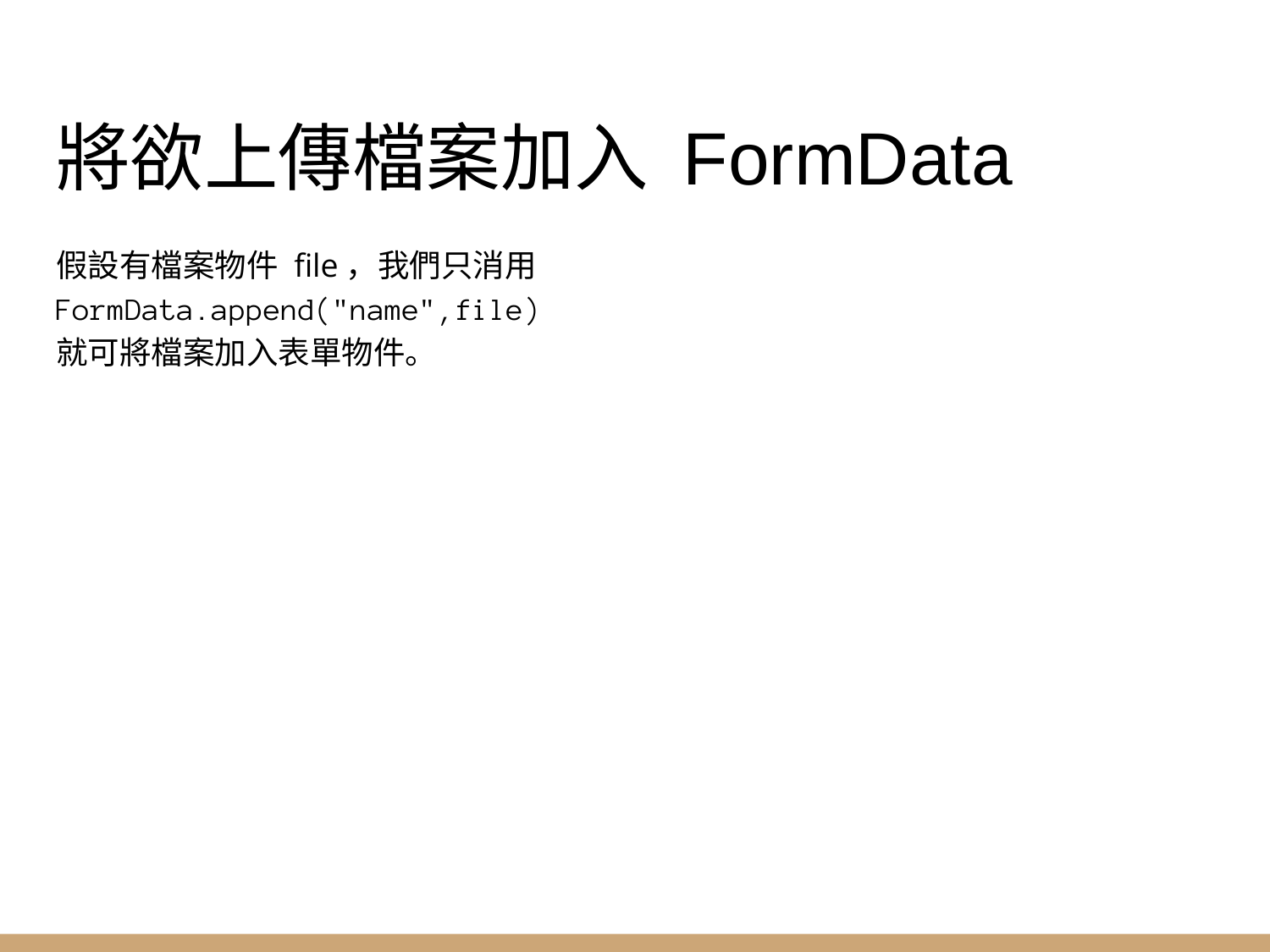

# 將欲上傳檔案加入 FormData
假設有檔案物件 file，我們只消用
FormData.append("name",file)
就可將檔案加入表單物件。